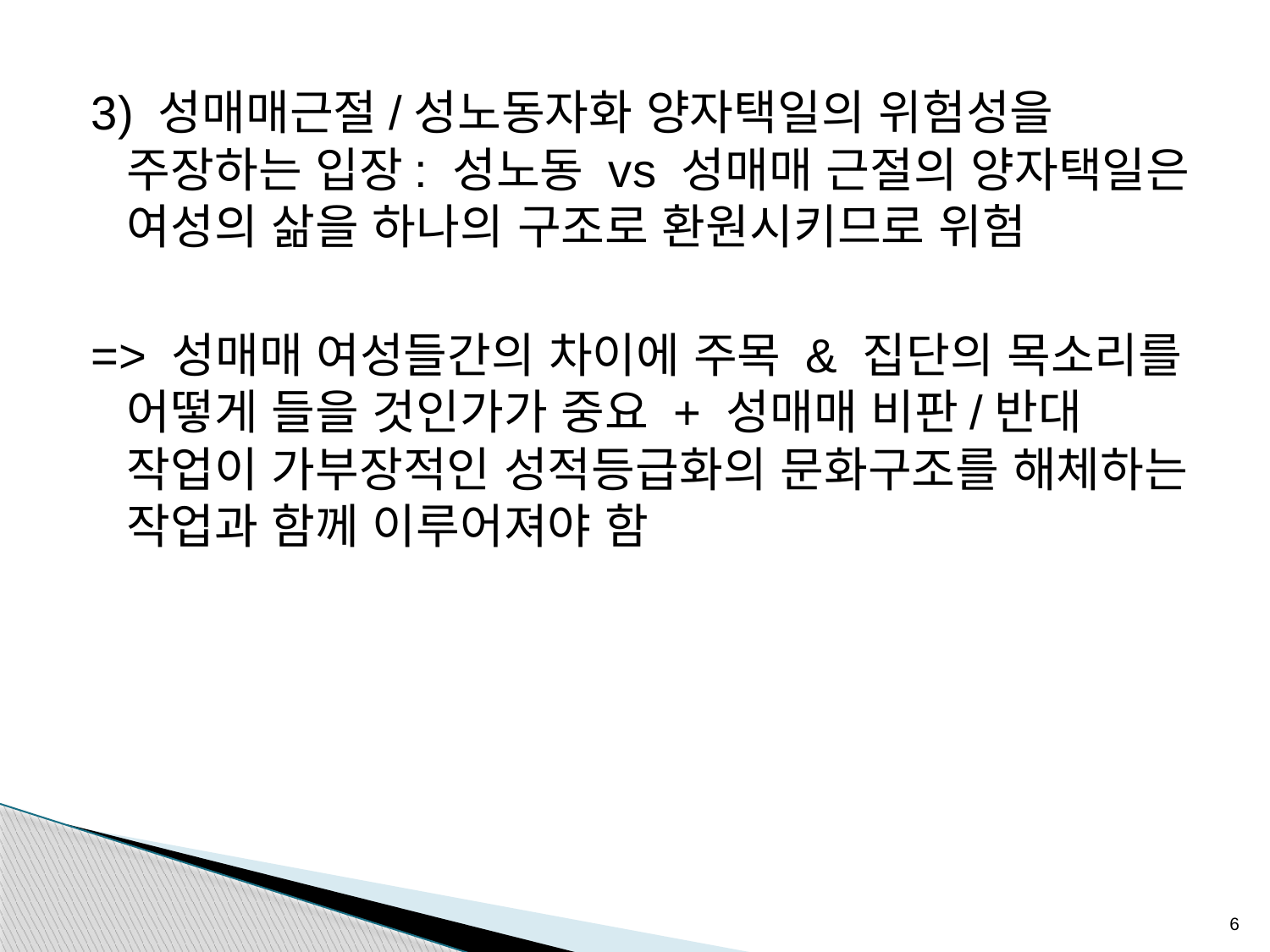

3) 성매매근절/성노동자화 양자택일의 위험성을 주장하는 입장: 성노동 vs 성매매 근절의 양자택일은 여성의 삶을 하나의 구조로 환원시키므로 위험

=> 성매매 여성들간의 차이에 주목 & 집단의 목소리를 어떻게 들을 것인가가 중요 + 성매매 비판/반대 작업이 가부장적인 성적등급화의 문화구조를 해체하는 작업과 함께 이루어져야 함

6